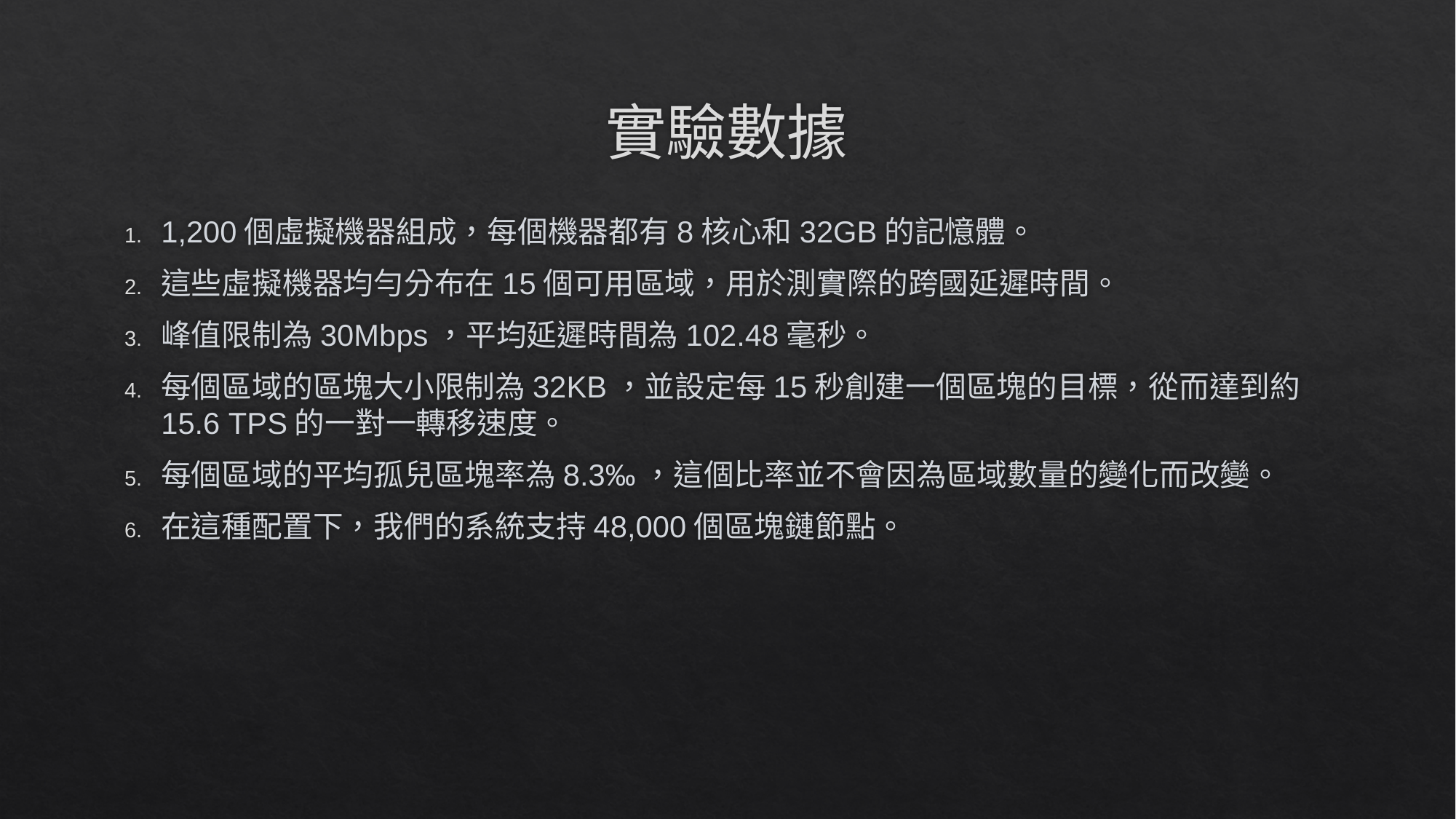

# 實驗數據
1,200個虛擬機器組成，每個機器都有8核心和32GB的記憶體。
這些虛擬機器均勻分布在15個可用區域，用於測實際的跨國延遲時間。
峰值限制為30Mbps，平均延遲時間為102.48毫秒。
每個區域的區塊大小限制為32KB，並設定每15秒創建一個區塊的目標，從而達到約15.6 TPS的一對一轉移速度。
每個區域的平均孤兒區塊率為8.3‰，這個比率並不會因為區域數量的變化而改變。
在這種配置下，我們的系統支持48,000個區塊鏈節點。